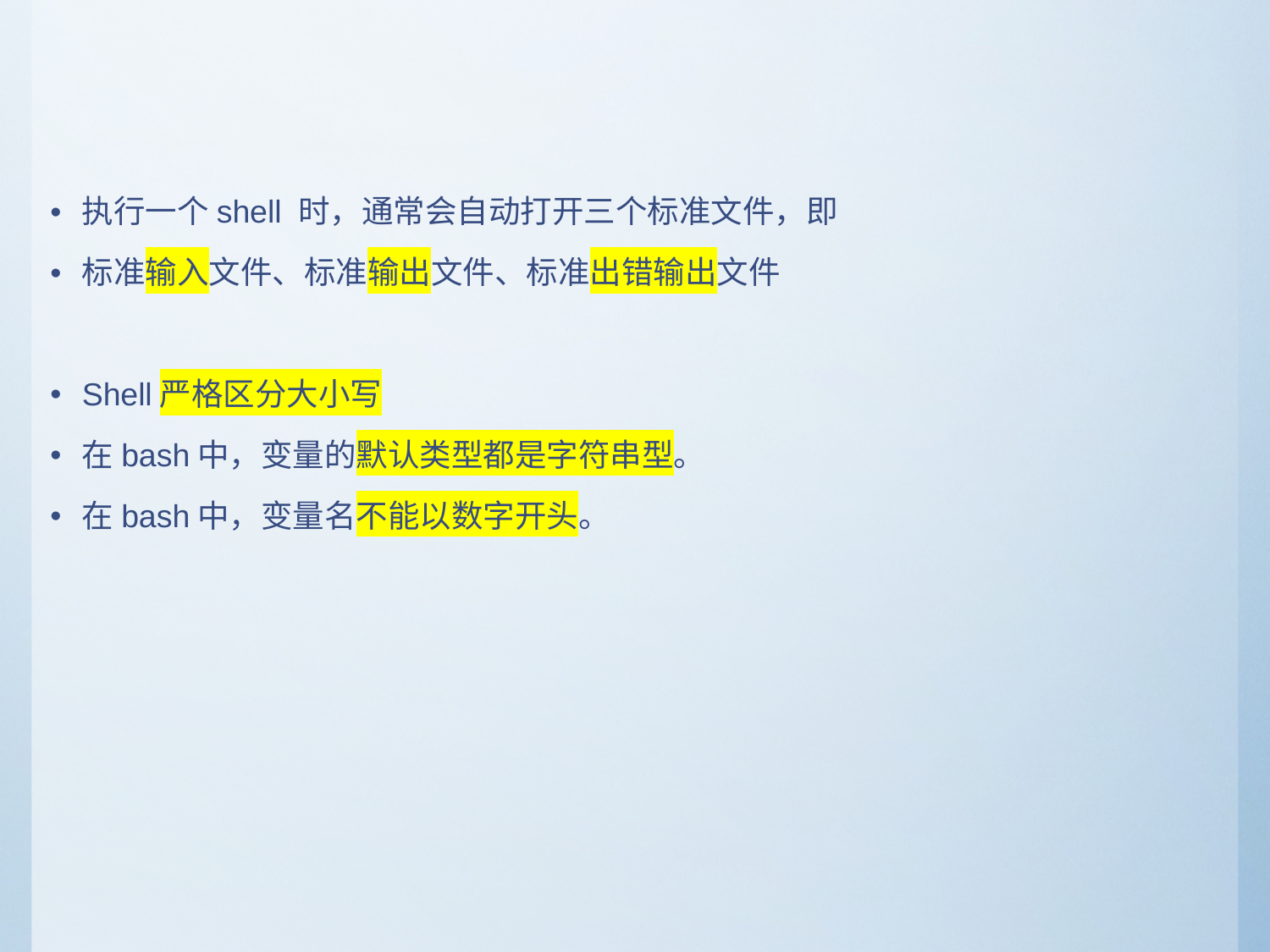

执行一个shell 时，通常会自动打开三个标准文件，即
标准输入文件、标准输出文件、标准出错输出文件

Shell严格区分大小写
在bash中，变量的默认类型都是字符串型。
在bash中，变量名不能以数字开头。